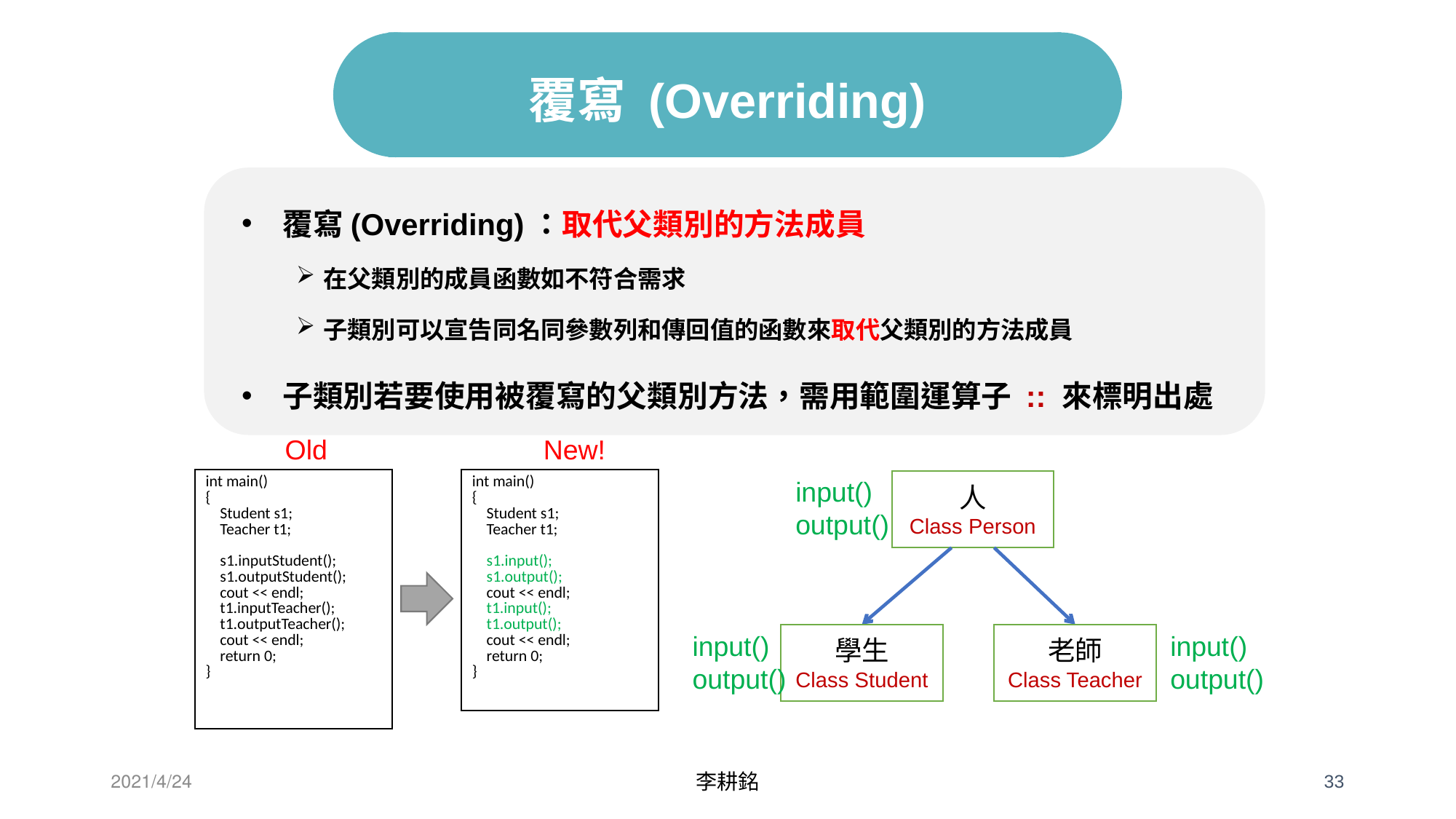

# 覆寫 (Overriding)

覆寫(Overriding)：取代父類別的方法成員
在父類別的成員函數如不符合需求
子類別可以宣告同名同參數列和傳回值的函數來取代父類別的方法成員
子類別若要使用被覆寫的父類別方法，需用範圍運算子 :: 來標明出處

Old
New!
input()
output()
| int main() { Student s1; Teacher t1; s1.inputStudent(); s1.outputStudent(); cout << endl; t1.inputTeacher(); t1.outputTeacher(); cout << endl; return 0; } |
| --- |
| int main() { Student s1; Teacher t1; s1.input(); s1.output(); cout << endl; t1.input(); t1.output(); cout << endl; return 0; } |
| --- |
人
Class Person

input()
output()
input()
output()
學生
Class Student
老師
Class Teacher
2021/4/24
李耕銘
 33